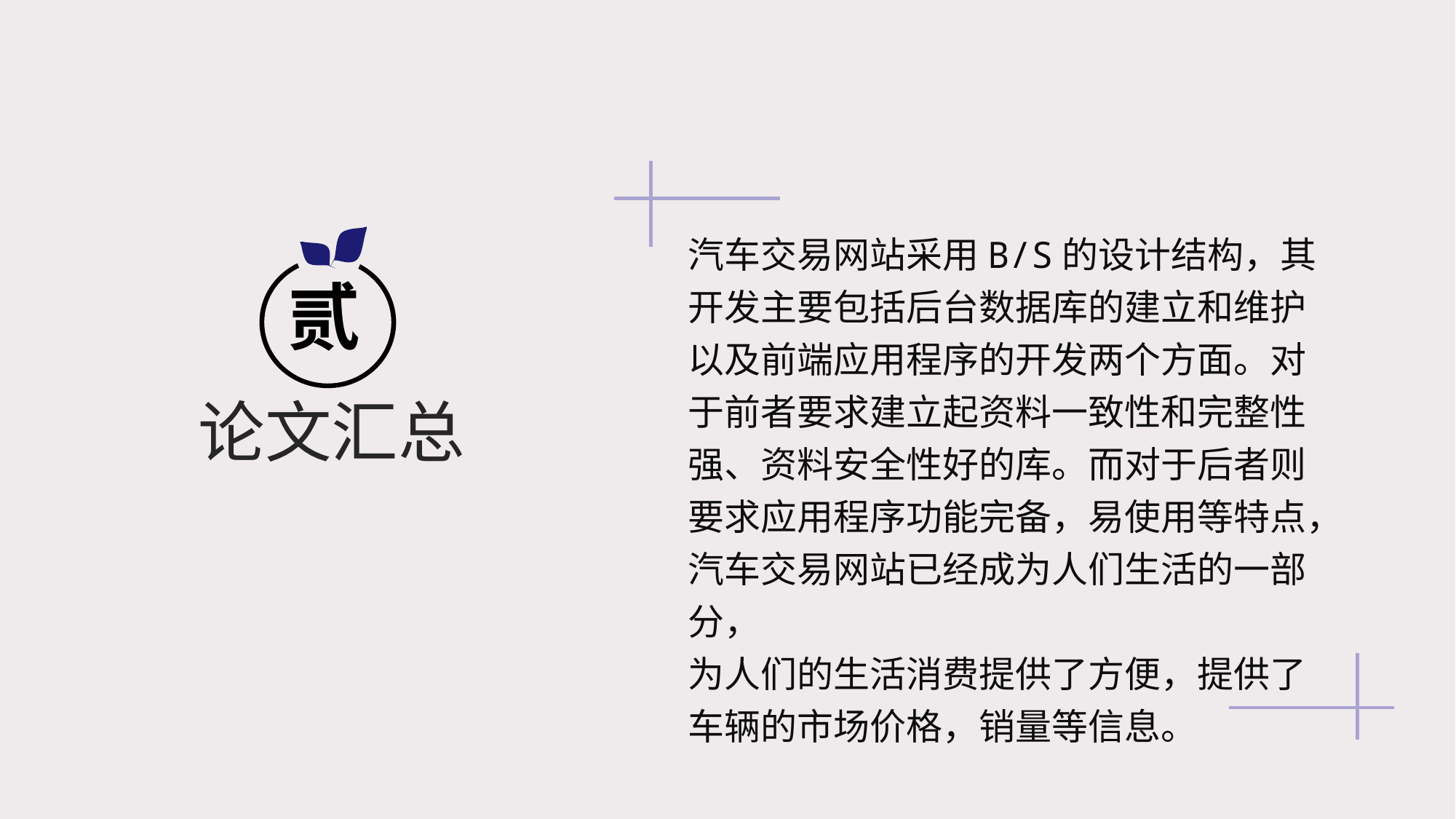

汽车交易网站采用B/S的设计结构，其开发主要包括后台数据库的建立和维护以及前端应用程序的开发两个方面。对于前者要求建立起资料一致性和完整性强、资料安全性好的库。而对于后者则要求应用程序功能完备，易使用等特点，汽车交易网站已经成为人们生活的一部分，
为人们的生活消费提供了方便，提供了车辆的市场价格，销量等信息。

贰
论文汇总